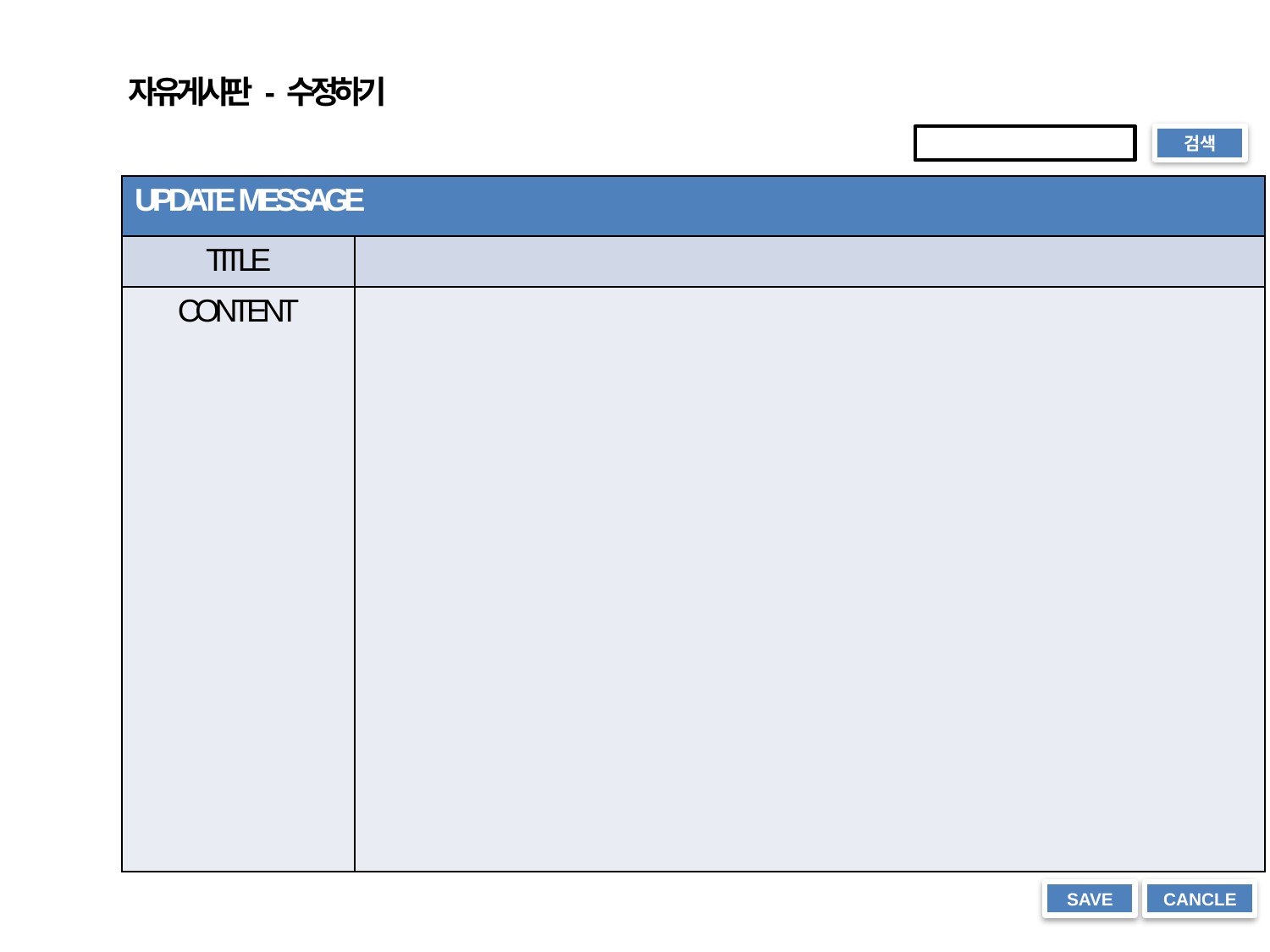

자유게시판 - 수정하기

검색
| UPDATE MESSAGE |  |
| --- | --- |
| TITLE |  |
| CONTENT |  |
SAVE
CANCLE